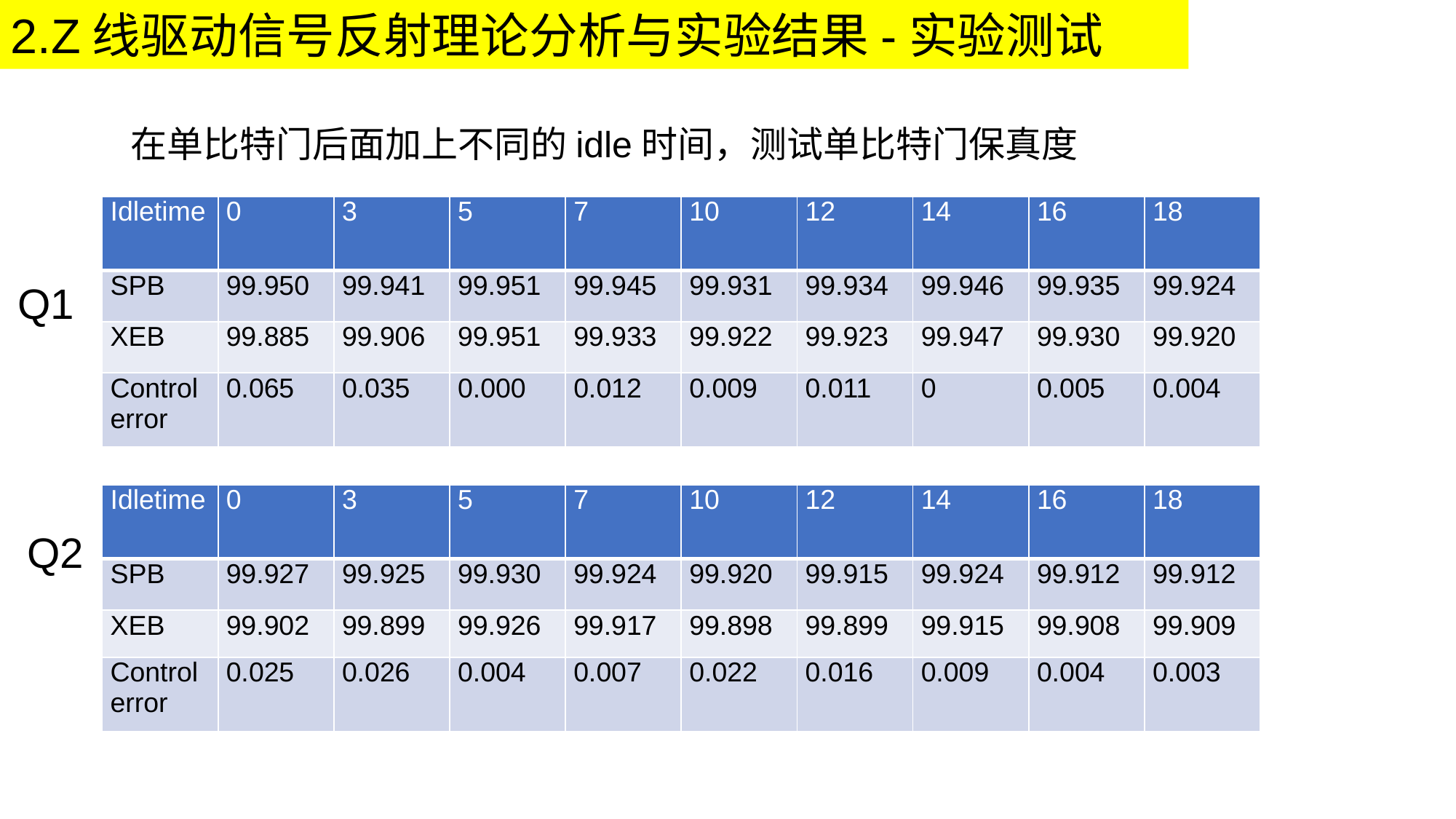

2.Z线驱动信号反射理论分析与实验结果-实验测试
在单比特门后面加上不同的idle时间，测试单比特门保真度
| Idletime | 0 | 3 | 5 | 7 | 10 | 12 | 14 | 16 | 18 |
| --- | --- | --- | --- | --- | --- | --- | --- | --- | --- |
| SPB | 99.950 | 99.941 | 99.951 | 99.945 | 99.931 | 99.934 | 99.946 | 99.935 | 99.924 |
| XEB | 99.885 | 99.906 | 99.951 | 99.933 | 99.922 | 99.923 | 99.947 | 99.930 | 99.920 |
| Control error | 0.065 | 0.035 | 0.000 | 0.012 | 0.009 | 0.011 | 0 | 0.005 | 0.004 |
Q1
| Idletime | 0 | 3 | 5 | 7 | 10 | 12 | 14 | 16 | 18 |
| --- | --- | --- | --- | --- | --- | --- | --- | --- | --- |
| SPB | 99.927 | 99.925 | 99.930 | 99.924 | 99.920 | 99.915 | 99.924 | 99.912 | 99.912 |
| XEB | 99.902 | 99.899 | 99.926 | 99.917 | 99.898 | 99.899 | 99.915 | 99.908 | 99.909 |
| Control error | 0.025 | 0.026 | 0.004 | 0.007 | 0.022 | 0.016 | 0.009 | 0.004 | 0.003 |
Q2